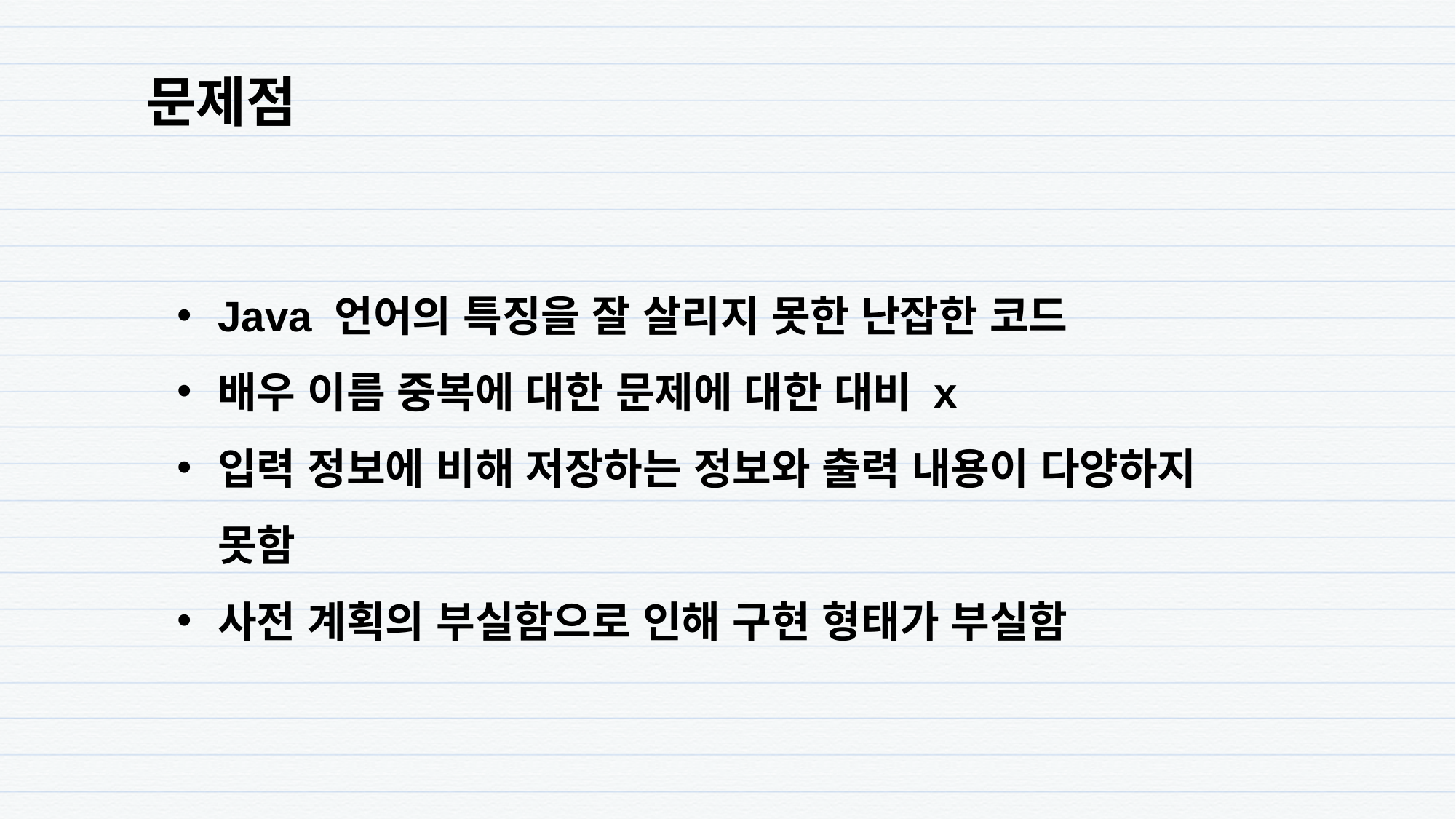

문제점
Java 언어의 특징을 잘 살리지 못한 난잡한 코드
배우 이름 중복에 대한 문제에 대한 대비 x
입력 정보에 비해 저장하는 정보와 출력 내용이 다양하지 못함
사전 계획의 부실함으로 인해 구현 형태가 부실함